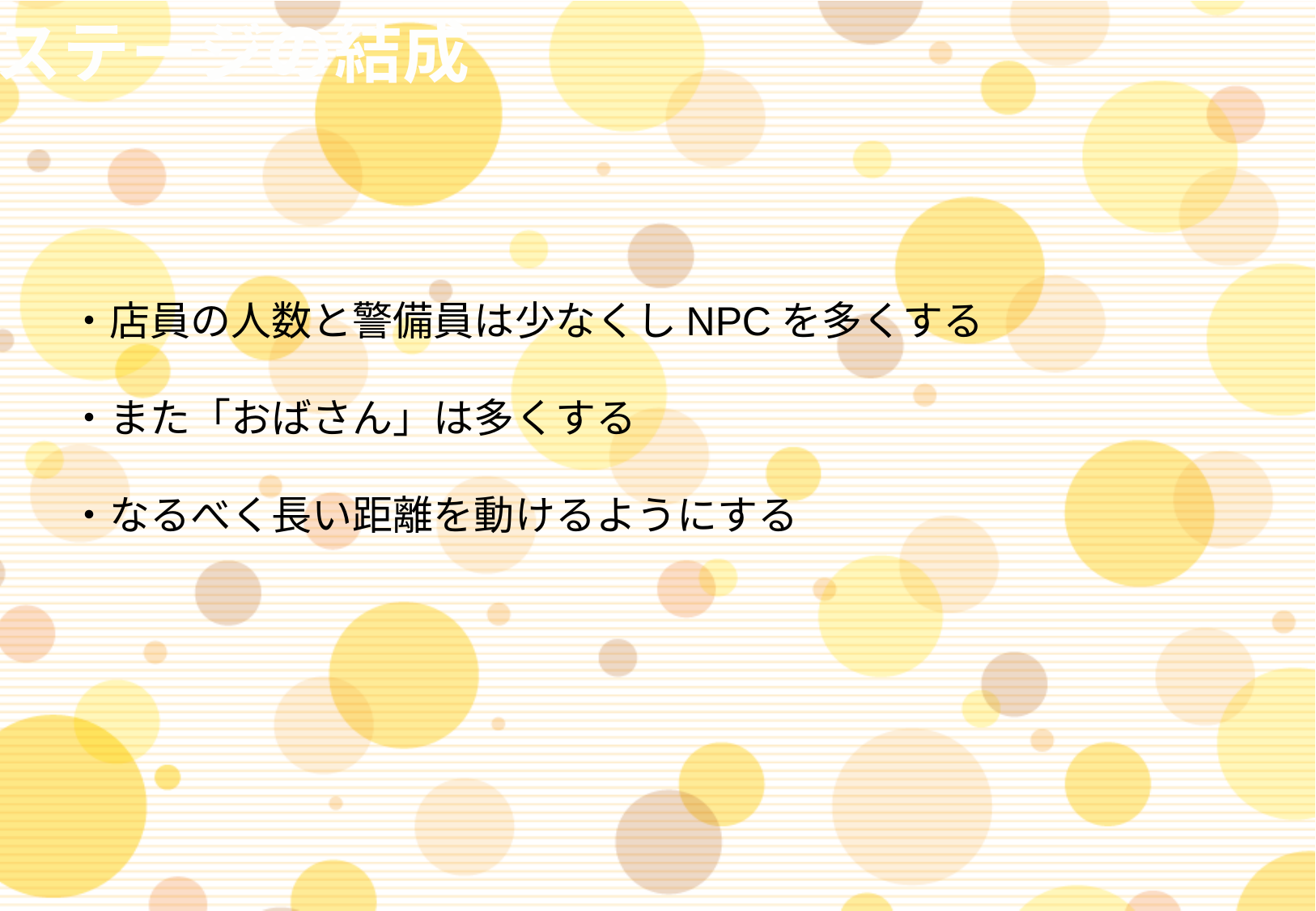

ステージの結成
・店員の人数と警備員は少なくしNPCを多くする

・また「おばさん」は多くする

・なるべく長い距離を動けるようにする